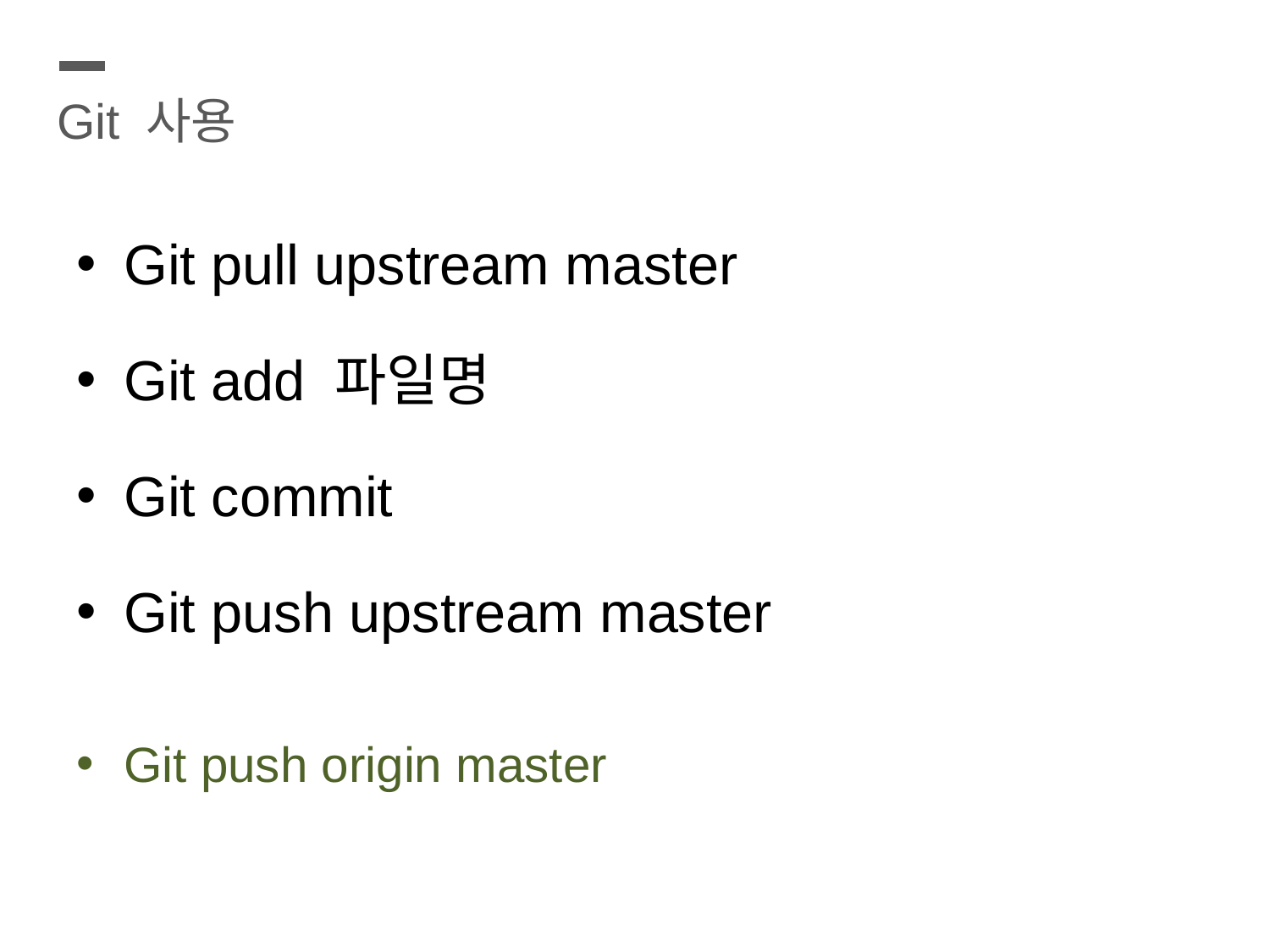

Git 사용

Git pull upstream master

Git add 파일명

Git commit

Git push upstream master

Git push origin master